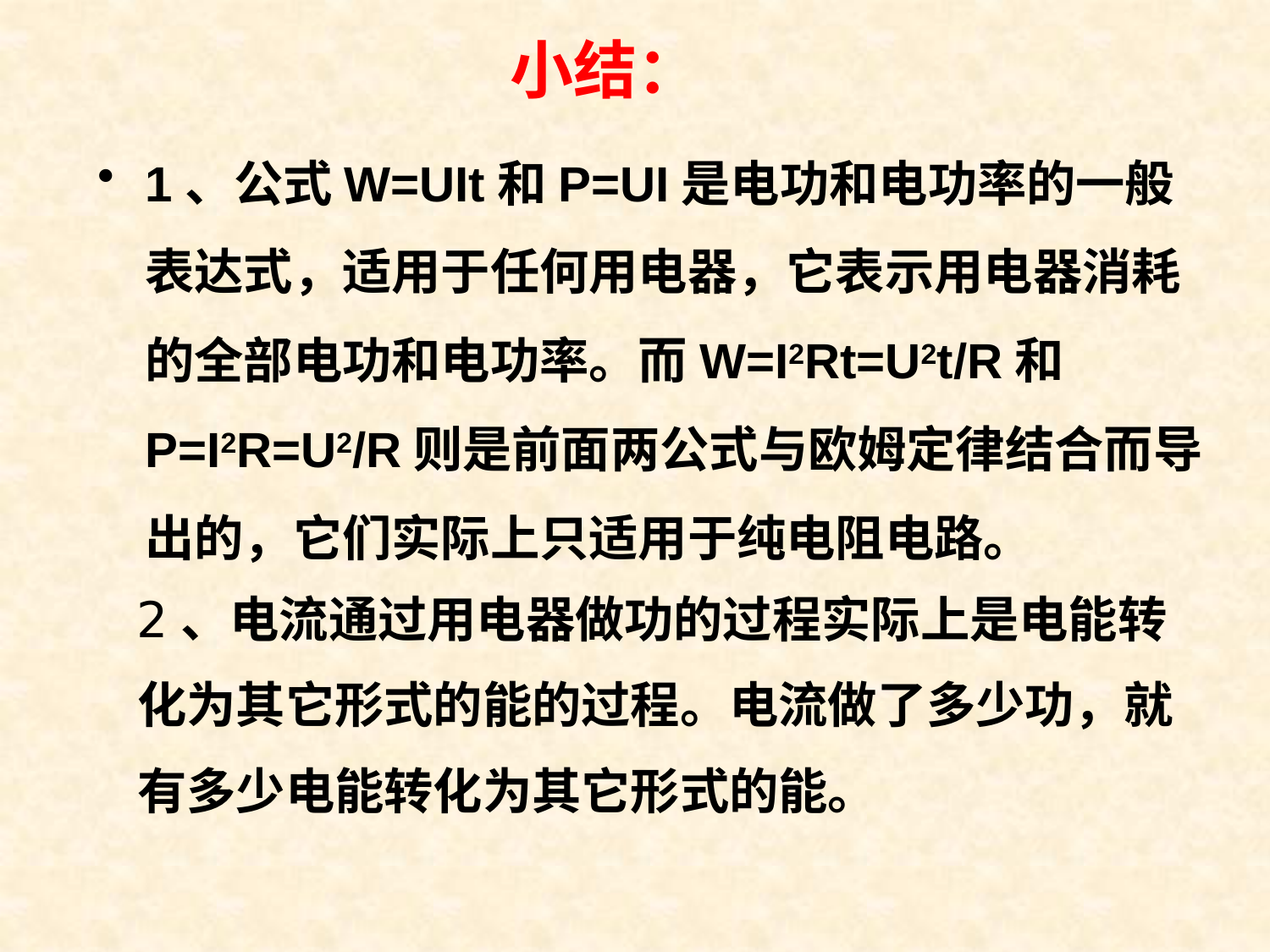

# 小结：
1、公式W=UIt和P=UI是电功和电功率的一般表达式，适用于任何用电器，它表示用电器消耗的全部电功和电功率。而W=I2Rt=U2t/R和P=I2R=U2/R则是前面两公式与欧姆定律结合而导出的，它们实际上只适用于纯电阻电路。

2、电流通过用电器做功的过程实际上是电能转化为其它形式的能的过程。电流做了多少功，就有多少电能转化为其它形式的能。